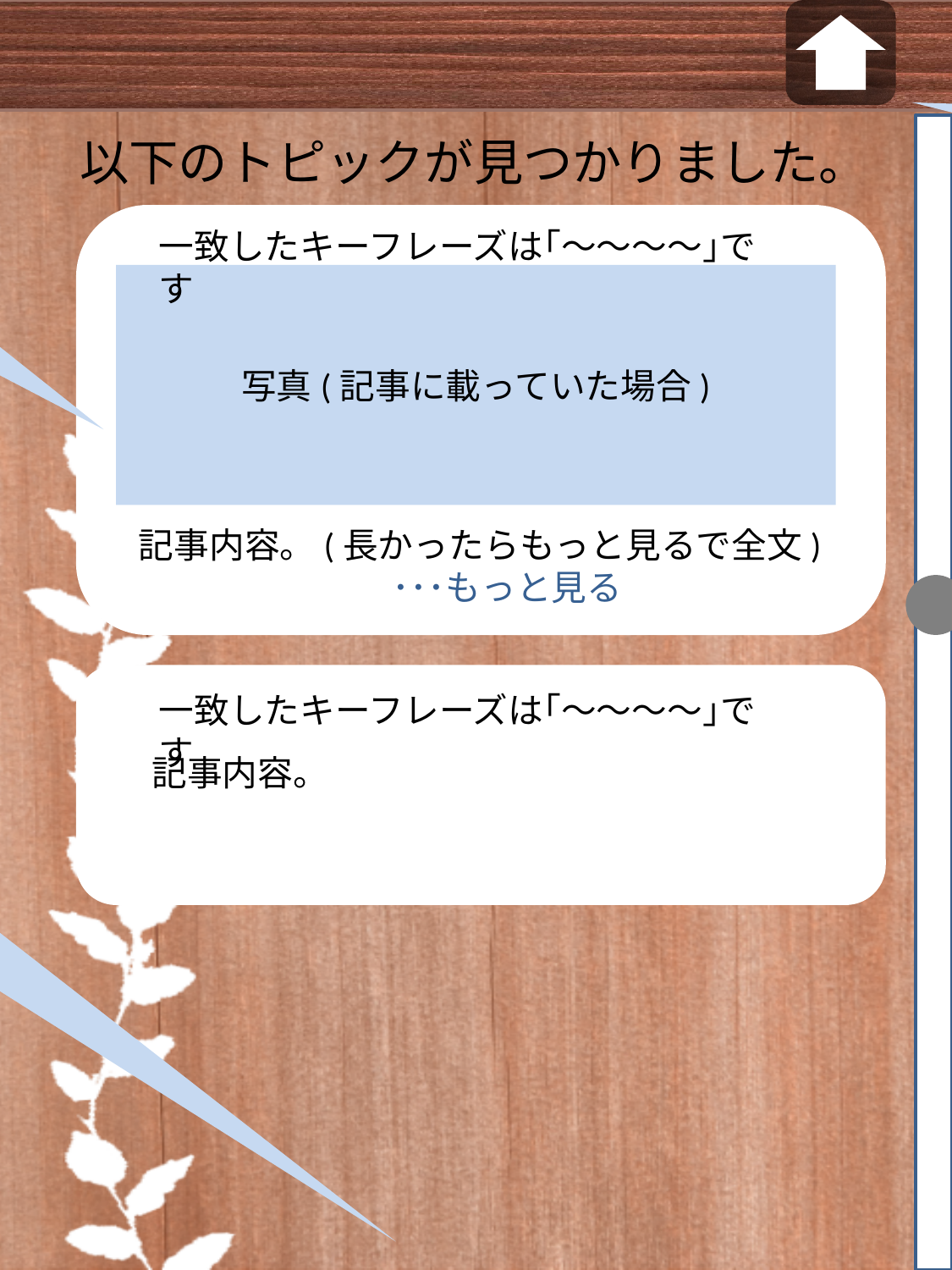

出来れば画像
(大きさは調整)
ホームへ戻る

以下のトピックが見つかりました。

一致したキーフレーズは｢～～～～｣です
写真(記事に載っていた場合)
記事内容。(長かったらもっと見るで全文)
		･･･もっと見る
スクロールバー

下にスワイプしていく。
読込に時間がかかる場合
下まん中にアクティビティサークル

一致したキーフレーズは｢～～～～｣です
記事内容。